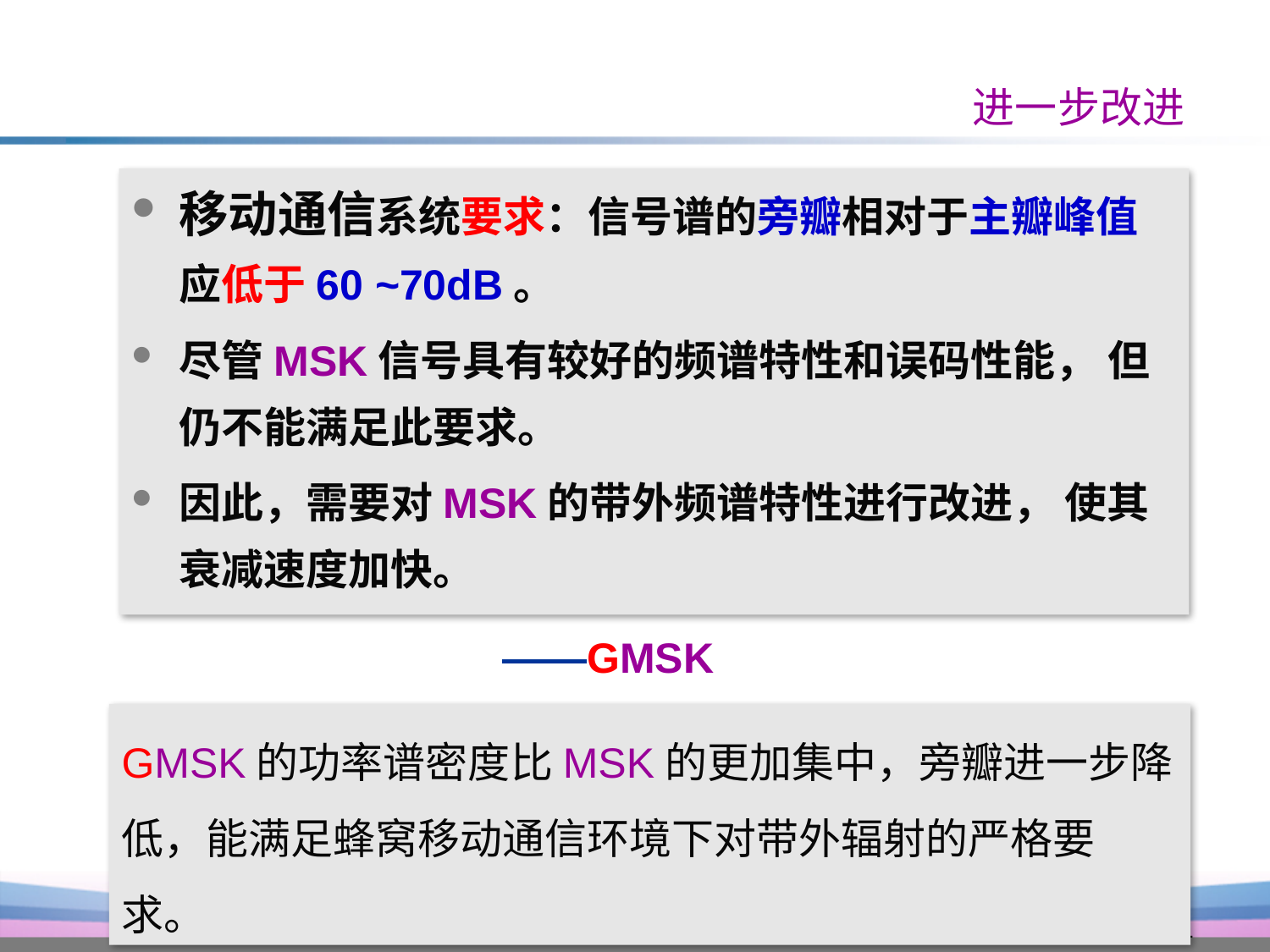

进一步改进
移动通信系统要求：信号谱的旁瓣相对于主瓣峰值应低于60 ~70dB。
尽管MSK信号具有较好的频谱特性和误码性能， 但仍不能满足此要求。
因此，需要对MSK的带外频谱特性进行改进， 使其衰减速度加快。

——GMSK
GMSK的功率谱密度比MSK的更加集中，旁瓣进一步降
低，能满足蜂窝移动通信环境下对带外辐射的严格要求。
31